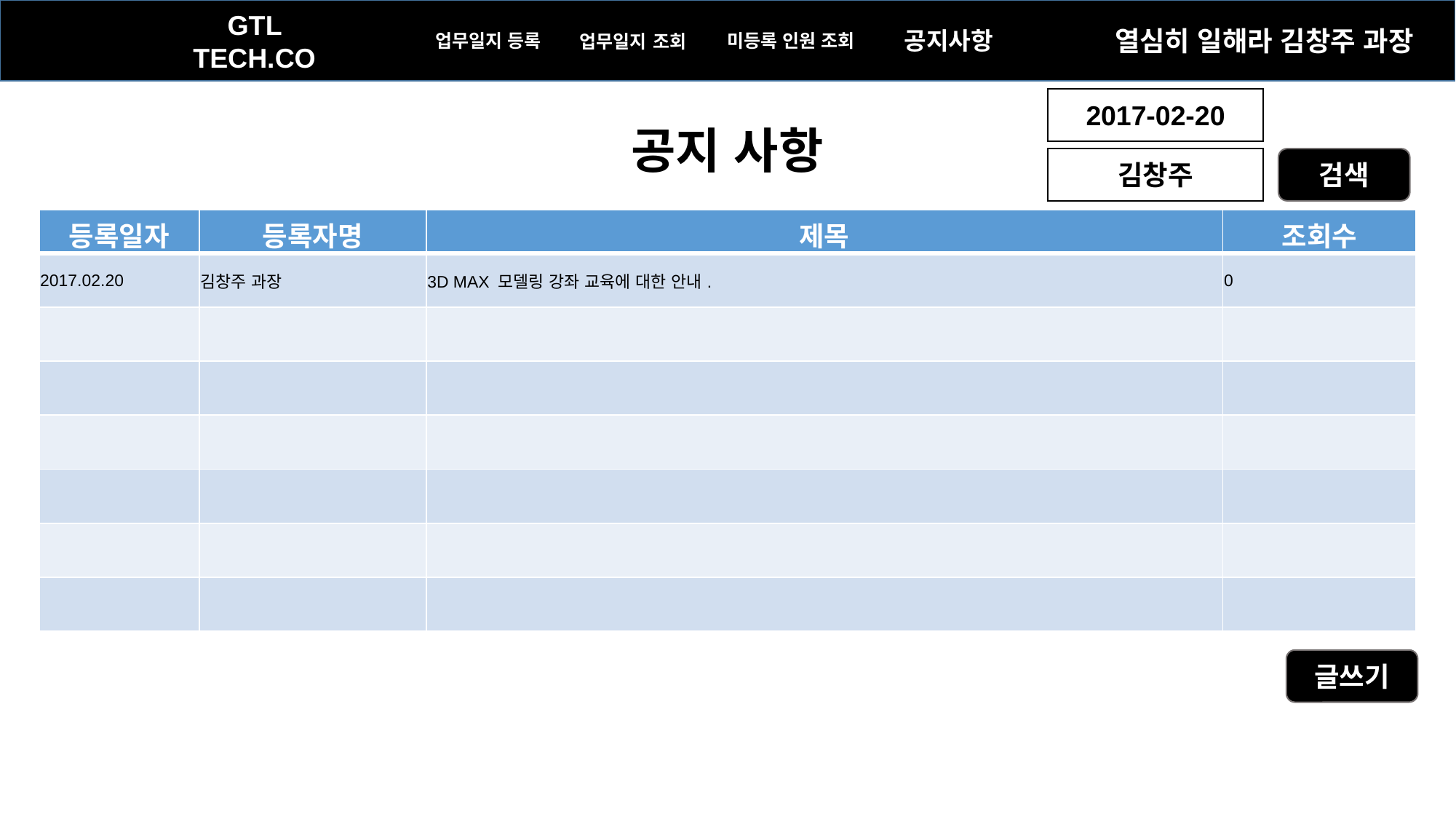

GTL TECH.CO
업무일지 조회
열심히 일해라 김창주 과장
업무일지 등록
미등록 인원 조회
공지사항
2017-02-20
공지 사항
김창주
검색
| 등록일자 | 등록자명 | 제목 | 조회수 |
| --- | --- | --- | --- |
| 2017.02.20 | 김창주 과장 | 3D MAX 모델링 강좌 교육에 대한 안내. | 0 |
|  |  |  |  |
|  |  |  |  |
|  |  |  |  |
|  |  |  |  |
|  |  |  |  |
|  |  |  |  |
글쓰기